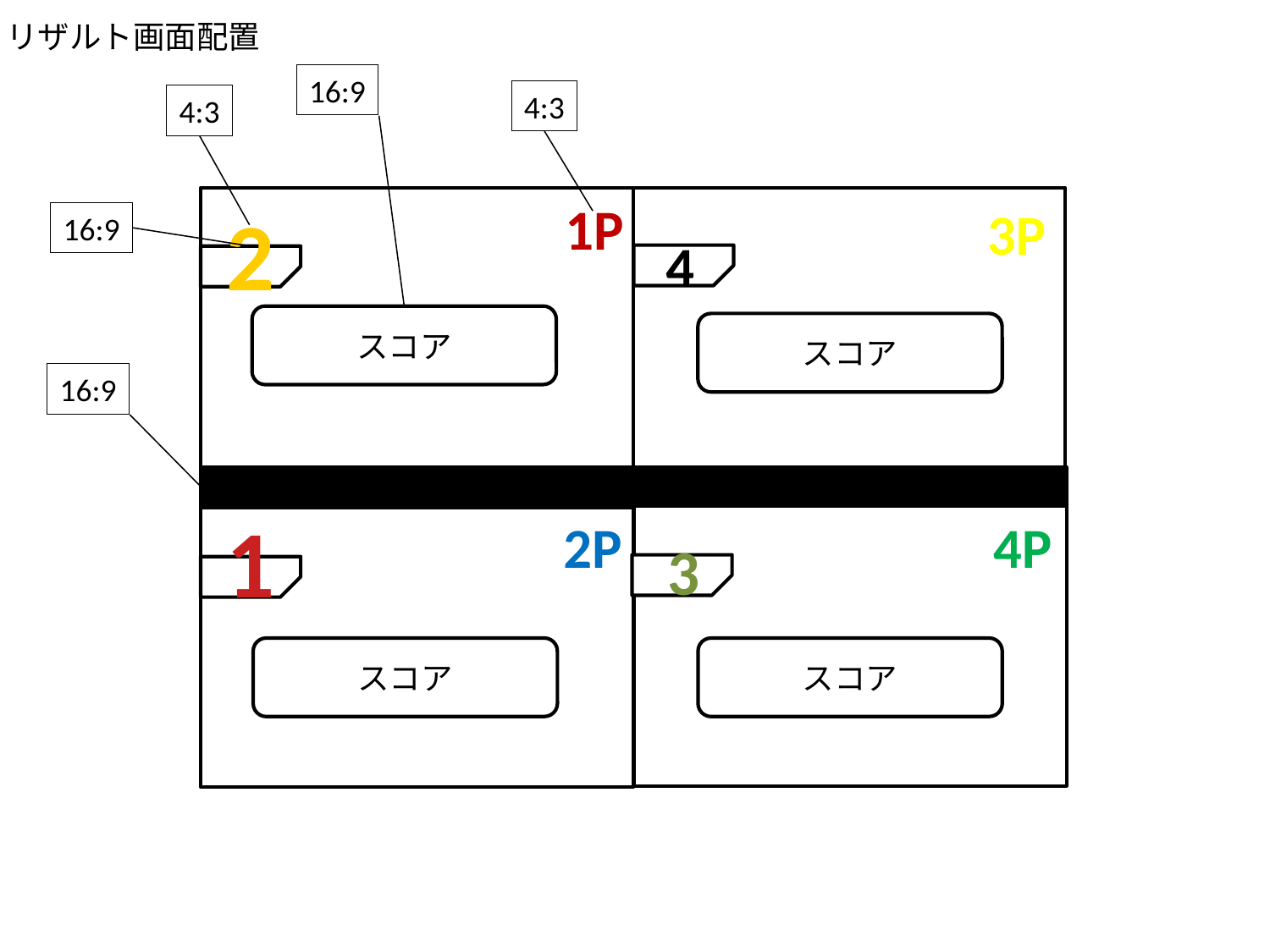

リザルト画面配置
16:9
4:3
4:3
1P

2
3P
16:9
4

スコア
スコア
16:9

1
4P
2P

3

スコア
スコア